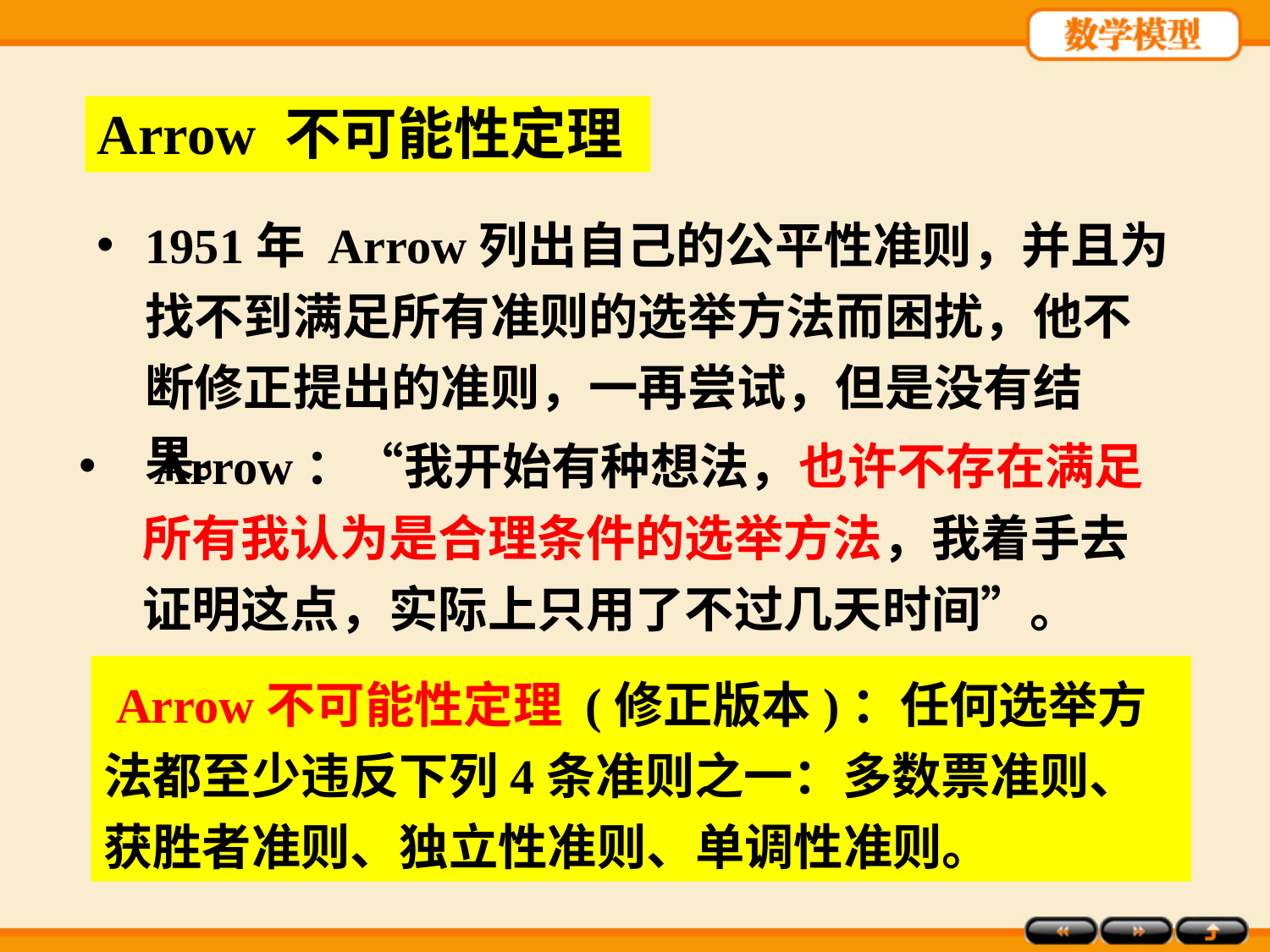

Arrow 不可能性定理
1951年 Arrow列出自己的公平性准则，并且为找不到满足所有准则的选举方法而困扰，他不断修正提出的准则，一再尝试，但是没有结果。
 Arrow：“我开始有种想法，也许不存在满足所有我认为是合理条件的选举方法，我着手去证明这点，实际上只用了不过几天时间”。
 Arrow不可能性定理 (修正版本)：任何选举方法都至少违反下列4条准则之一：多数票准则、获胜者准则、独立性准则、单调性准则。